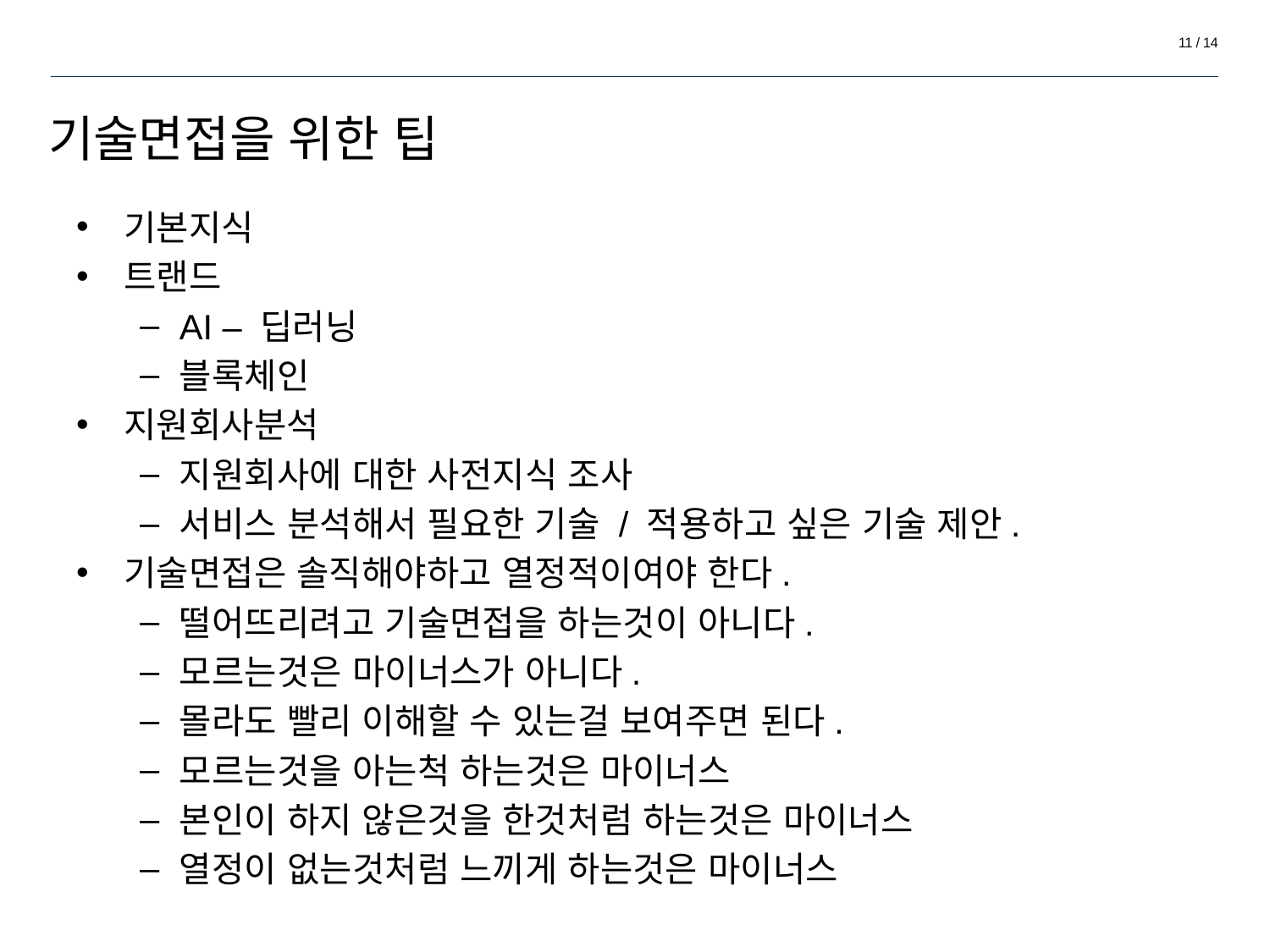

11 / 14
# 기술면접을 위한 팁
기본지식
트랜드
AI – 딥러닝
블록체인
지원회사분석
지원회사에 대한 사전지식 조사
서비스 분석해서 필요한 기술 / 적용하고 싶은 기술 제안.
기술면접은 솔직해야하고 열정적이여야 한다.
떨어뜨리려고 기술면접을 하는것이 아니다.
모르는것은 마이너스가 아니다.
몰라도 빨리 이해할 수 있는걸 보여주면 된다.
모르는것을 아는척 하는것은 마이너스
본인이 하지 않은것을 한것처럼 하는것은 마이너스
열정이 없는것처럼 느끼게 하는것은 마이너스